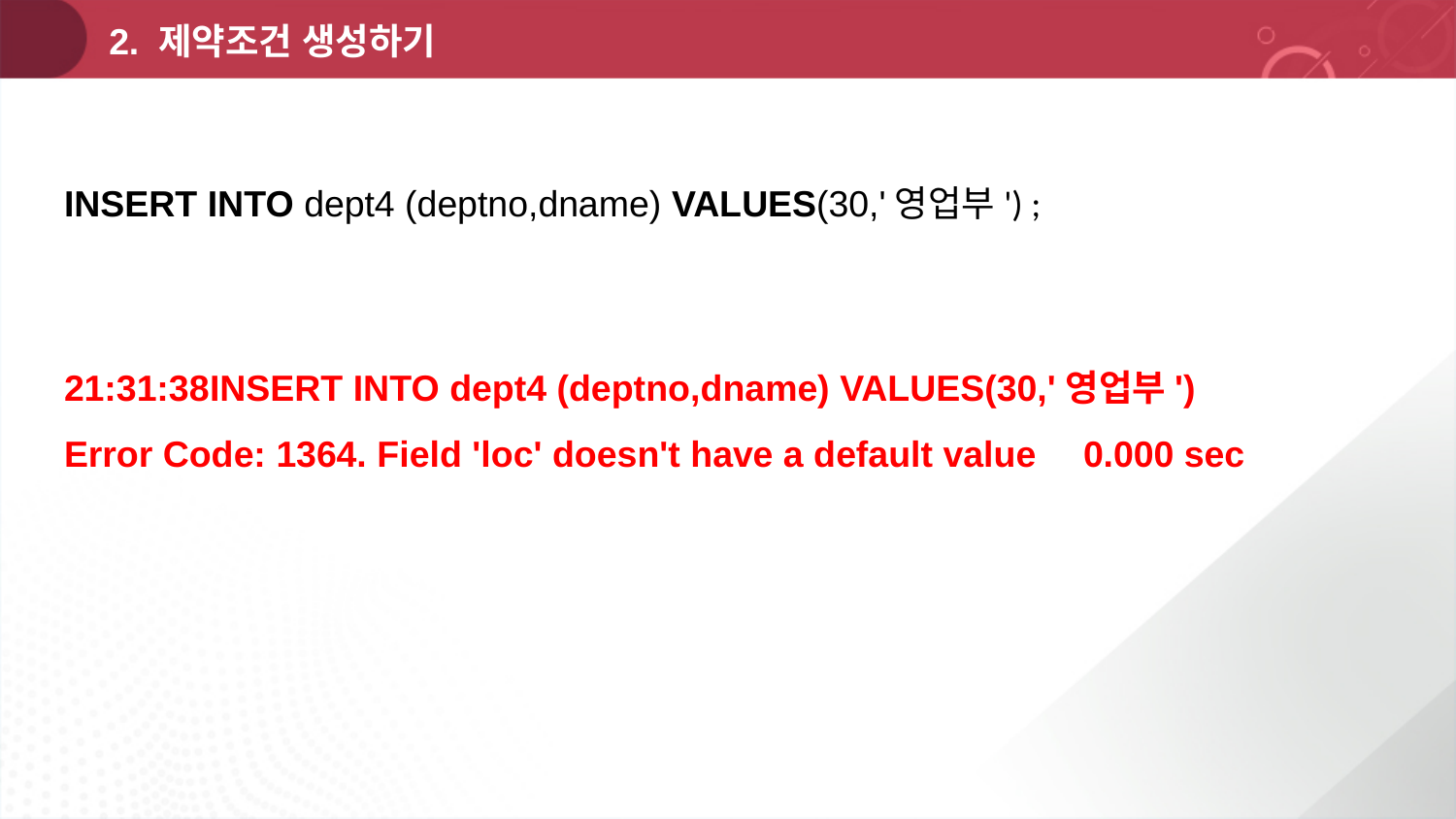

2. 제약조건 생성하기
INSERT INTO dept4 (deptno,dname) VALUES(30,'영업부') ;
21:31:38	INSERT INTO dept4 (deptno,dname) VALUES(30,'영업부')
Error Code: 1364. Field 'loc' doesn't have a default value	0.000 sec